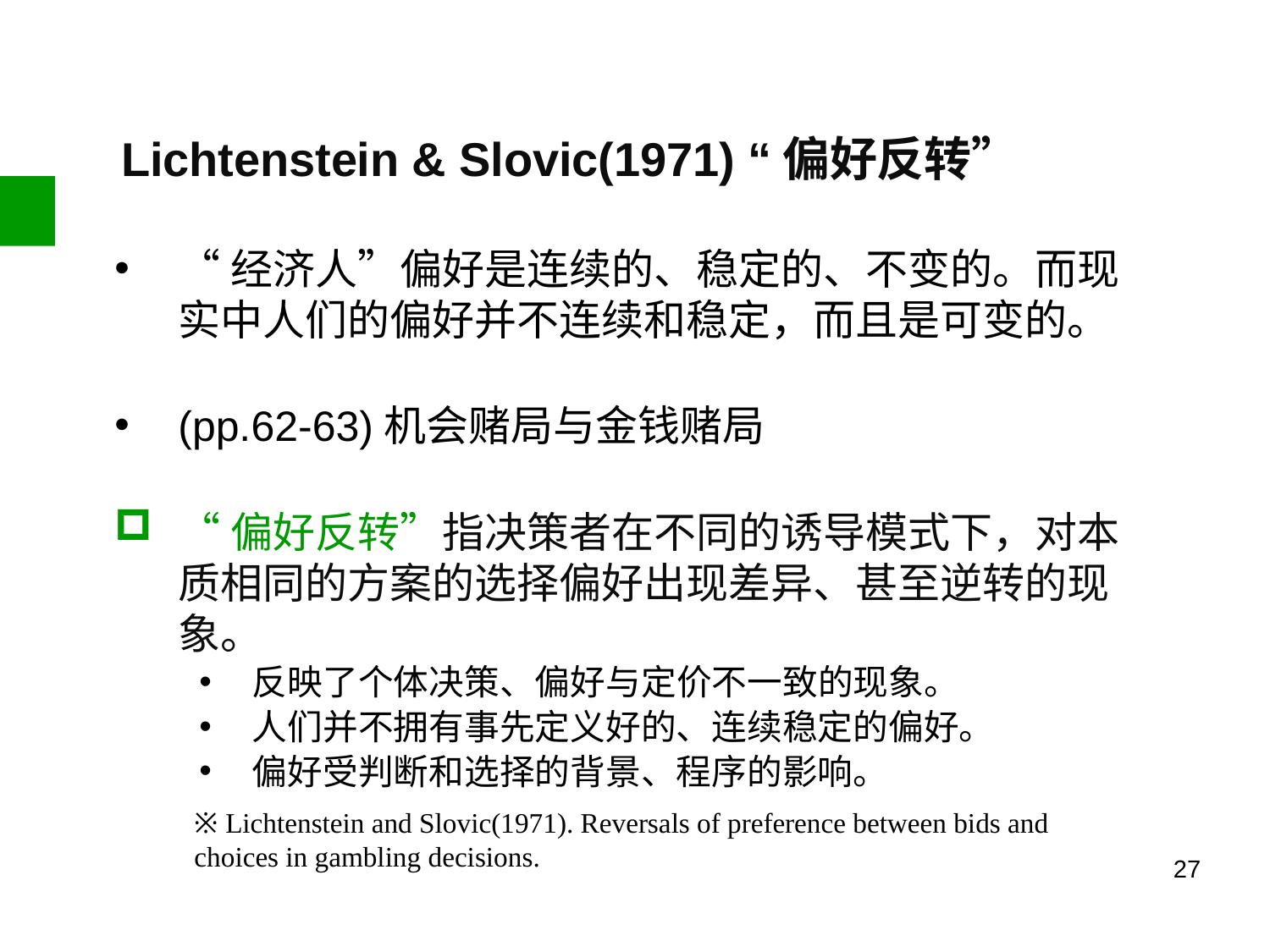

# Lichtenstein & Slovic(1971) “偏好反转”

“经济人”偏好是连续的、稳定的、不变的。而现实中人们的偏好并不连续和稳定，而且是可变的。

(pp.62-63)机会赌局与金钱赌局

“偏好反转”指决策者在不同的诱导模式下，对本质相同的方案的选择偏好出现差异、甚至逆转的现象。
反映了个体决策、偏好与定价不一致的现象。
人们并不拥有事先定义好的、连续稳定的偏好。
偏好受判断和选择的背景、程序的影响。

※ Lichtenstein and Slovic(1971). Reversals of preference between bids and choices in gambling decisions.